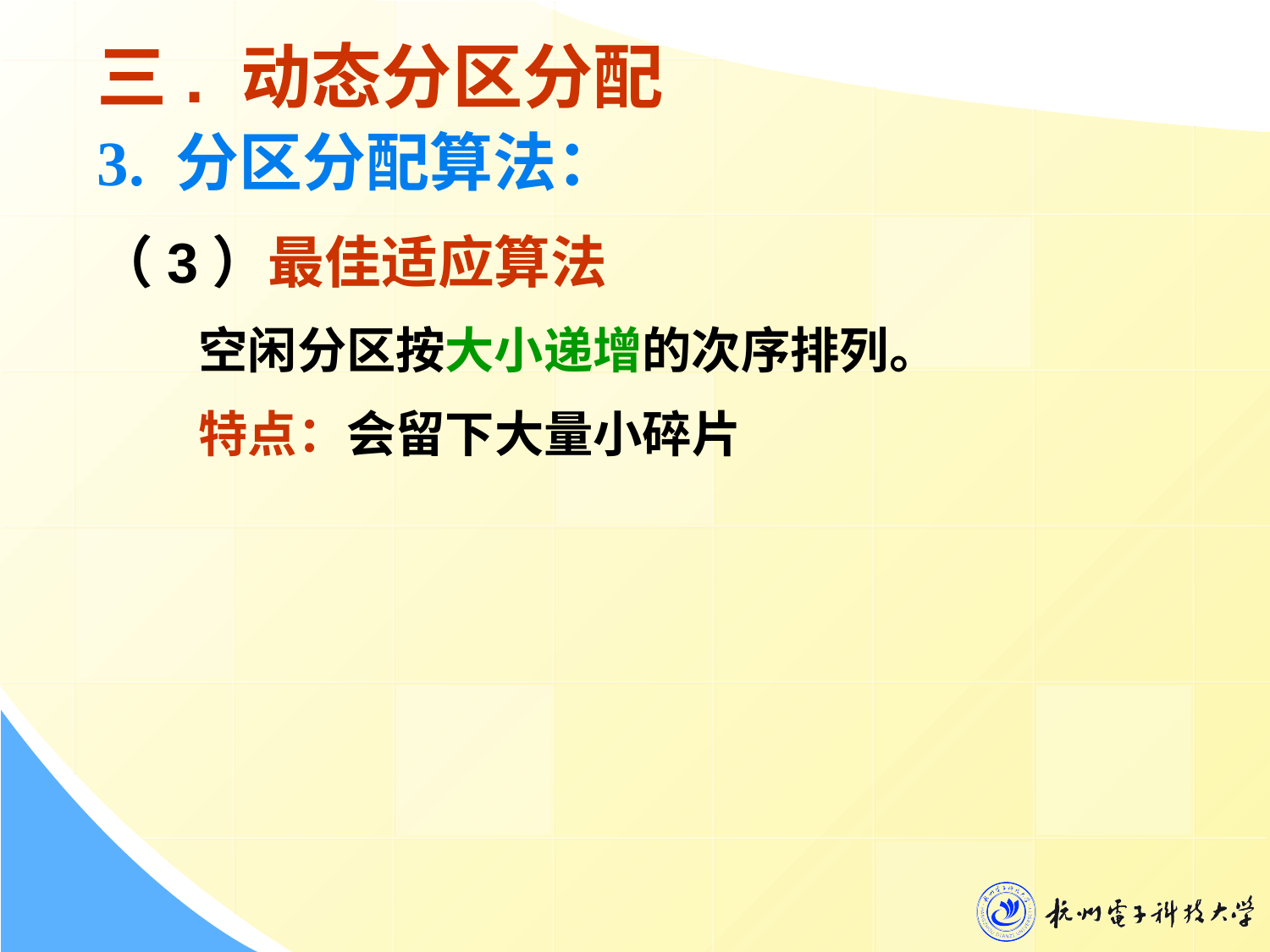

三. 动态分区分配
3. 分区分配算法：
（3）最佳适应算法
        空闲分区按大小递增的次序排列。
        特点：会留下大量小碎片